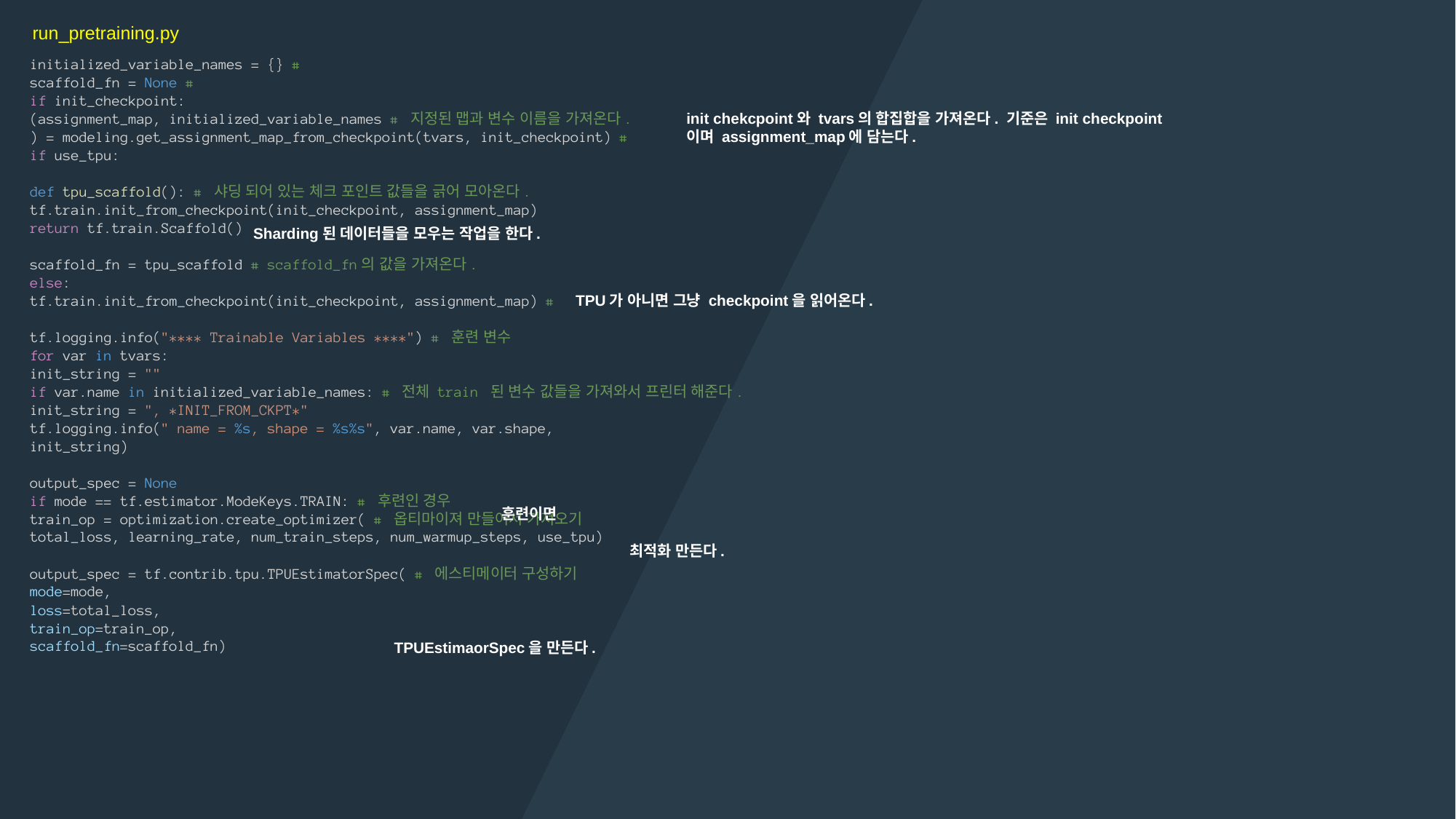

run_pretraining.py
initialized_variable_names = {} #
scaffold_fn = None #
if init_checkpoint:
(assignment_map, initialized_variable_names # 지정된 맵과 변수 이름을 가져온다.
) = modeling.get_assignment_map_from_checkpoint(tvars, init_checkpoint) #
if use_tpu:
def tpu_scaffold(): # 샤딩 되어 있는 체크 포인트 값들을 긁어 모아온다.
tf.train.init_from_checkpoint(init_checkpoint, assignment_map)
return tf.train.Scaffold()
scaffold_fn = tpu_scaffold # scaffold_fn의 값을 가져온다.
else:
tf.train.init_from_checkpoint(init_checkpoint, assignment_map) #
tf.logging.info("**** Trainable Variables ****") # 훈련 변수
for var in tvars:
init_string = ""
if var.name in initialized_variable_names: # 전체 train 된 변수 값들을 가져와서 프린터 해준다.
init_string = ", *INIT_FROM_CKPT*"
tf.logging.info(" name = %s, shape = %s%s", var.name, var.shape,
init_string)
output_spec = None
if mode == tf.estimator.ModeKeys.TRAIN: # 후련인 경우
train_op = optimization.create_optimizer( # 옵티마이져 만들어서 가져오기
total_loss, learning_rate, num_train_steps, num_warmup_steps, use_tpu)
output_spec = tf.contrib.tpu.TPUEstimatorSpec( # 에스티메이터 구성하기
mode=mode,
loss=total_loss,
train_op=train_op,
scaffold_fn=scaffold_fn)

init chekcpoint와 tvars의 합집합을 가져온다. 기준은 init checkpoint이며 assignment_map에 담는다.
Sharding된 데이터들을 모우는 작업을 한다.
TPU가 아니면 그냥 checkpoint을 읽어온다.
훈련이면
최적화 만든다.
TPUEstimaorSpec을 만든다.